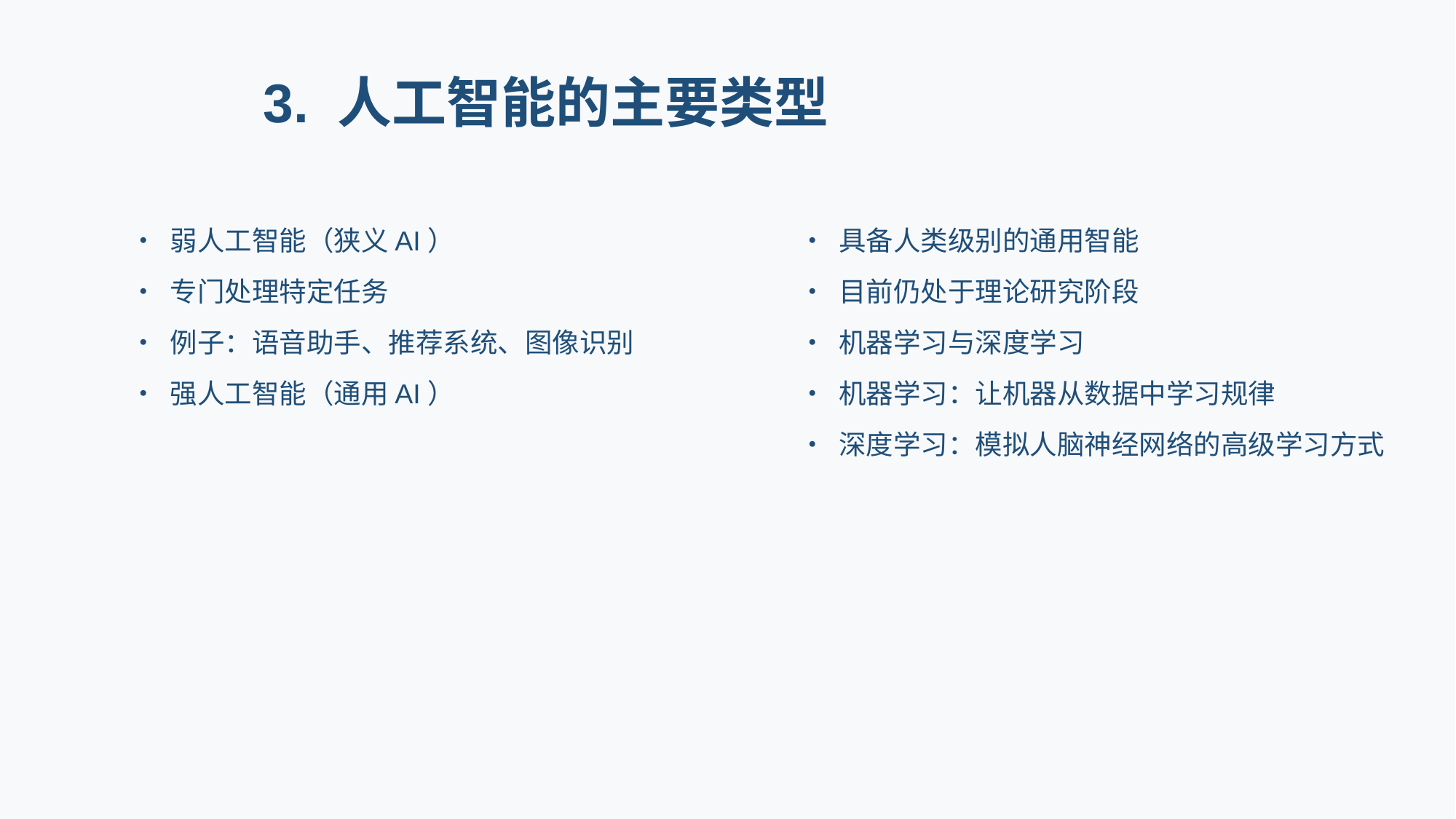

# 3. 人工智能的主要类型

• 弱人工智能（狭义AI）
• 专门处理特定任务
• 例子：语音助手、推荐系统、图像识别
• 强人工智能（通用AI）
• 具备人类级别的通用智能
• 目前仍处于理论研究阶段
• 机器学习与深度学习
• 机器学习：让机器从数据中学习规律
• 深度学习：模拟人脑神经网络的高级学习方式